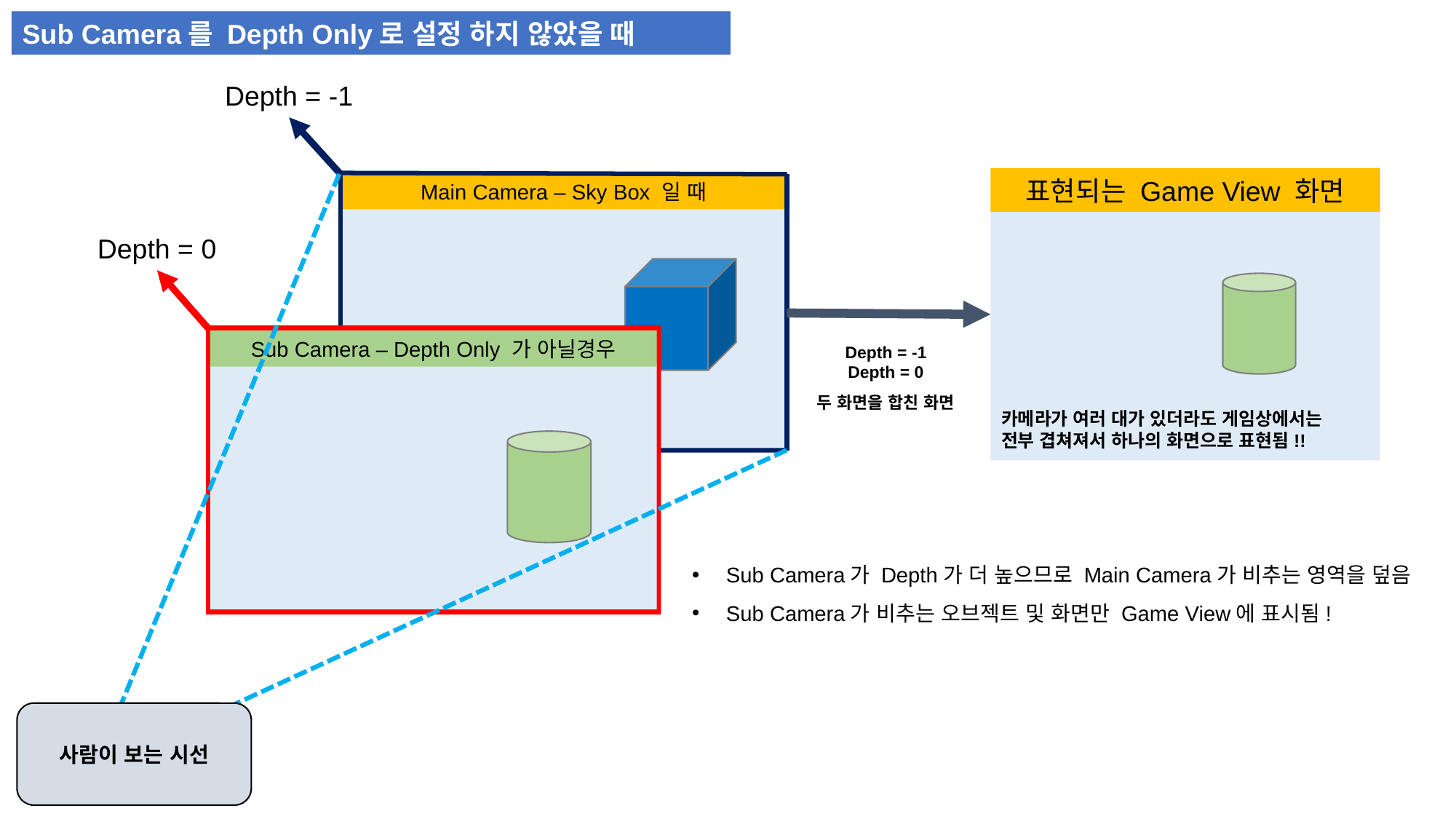

Sub Camera를 Depth Only로 설정 하지 않았을 때
Depth = -1
Main Camera – Sky Box 일 때

Depth = 0

Sub Camera – Depth Only 가 아닐경우

사람이 보는 시선
표현되는 Game View 화면

카메라가 여러 대가 있더라도 게임상에서는
전부 겹쳐져서 하나의 화면으로 표현됨!!
Depth = -1
Depth = 0
두 화면을 합친 화면
Sub Camera가 Depth가 더 높으므로 Main Camera가 비추는 영역을 덮음
Sub Camera가 비추는 오브젝트 및 화면만 Game View에 표시됨!